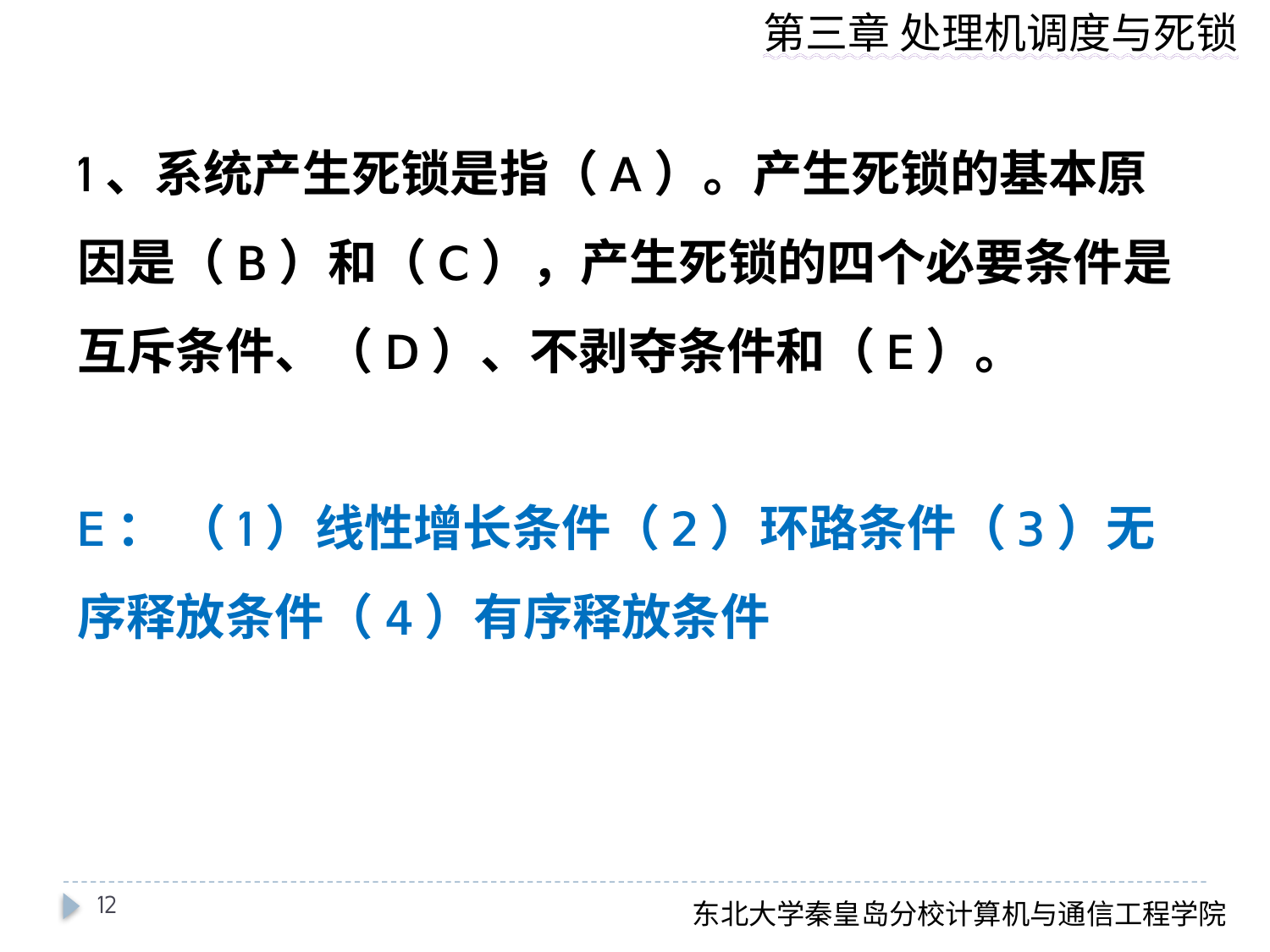

1、系统产生死锁是指（A）。产生死锁的基本原因是（B）和（C），产生死锁的四个必要条件是互斥条件、（D）、不剥夺条件和（E）。

E： （1）线性增长条件（2）环路条件（3）无序释放条件（4）有序释放条件

12